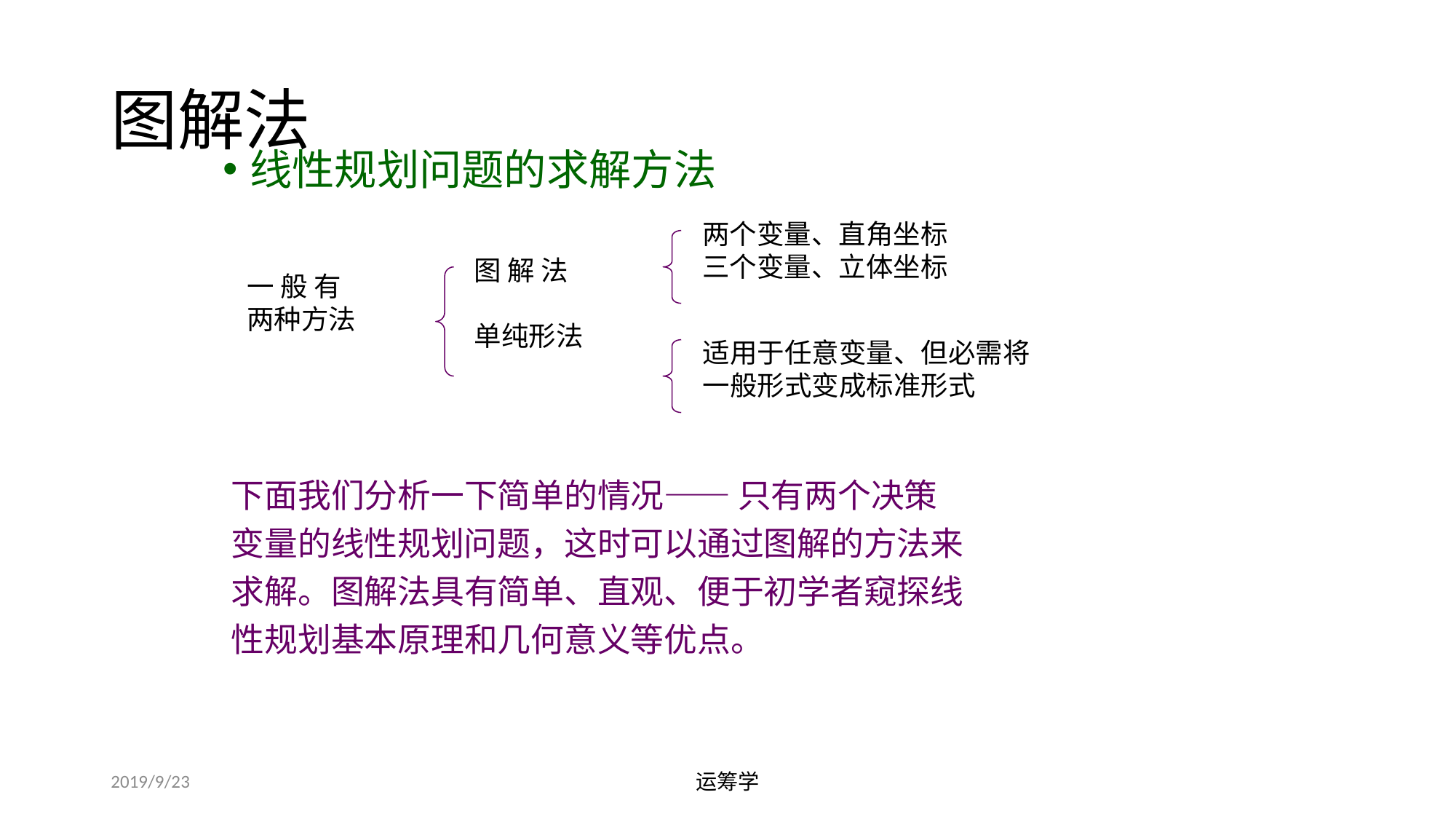

# 图解法
线性规划问题的求解方法
两个变量、直角坐标
三个变量、立体坐标

图 解 法

单纯形法
一 般 有
两种方法

适用于任意变量、但必需将
一般形式变成标准形式

下面我们分析一下简单的情况—— 只有两个决策变量的线性规划问题，这时可以通过图解的方法来求解。图解法具有简单、直观、便于初学者窥探线性规划基本原理和几何意义等优点。
2019/9/23
运筹学